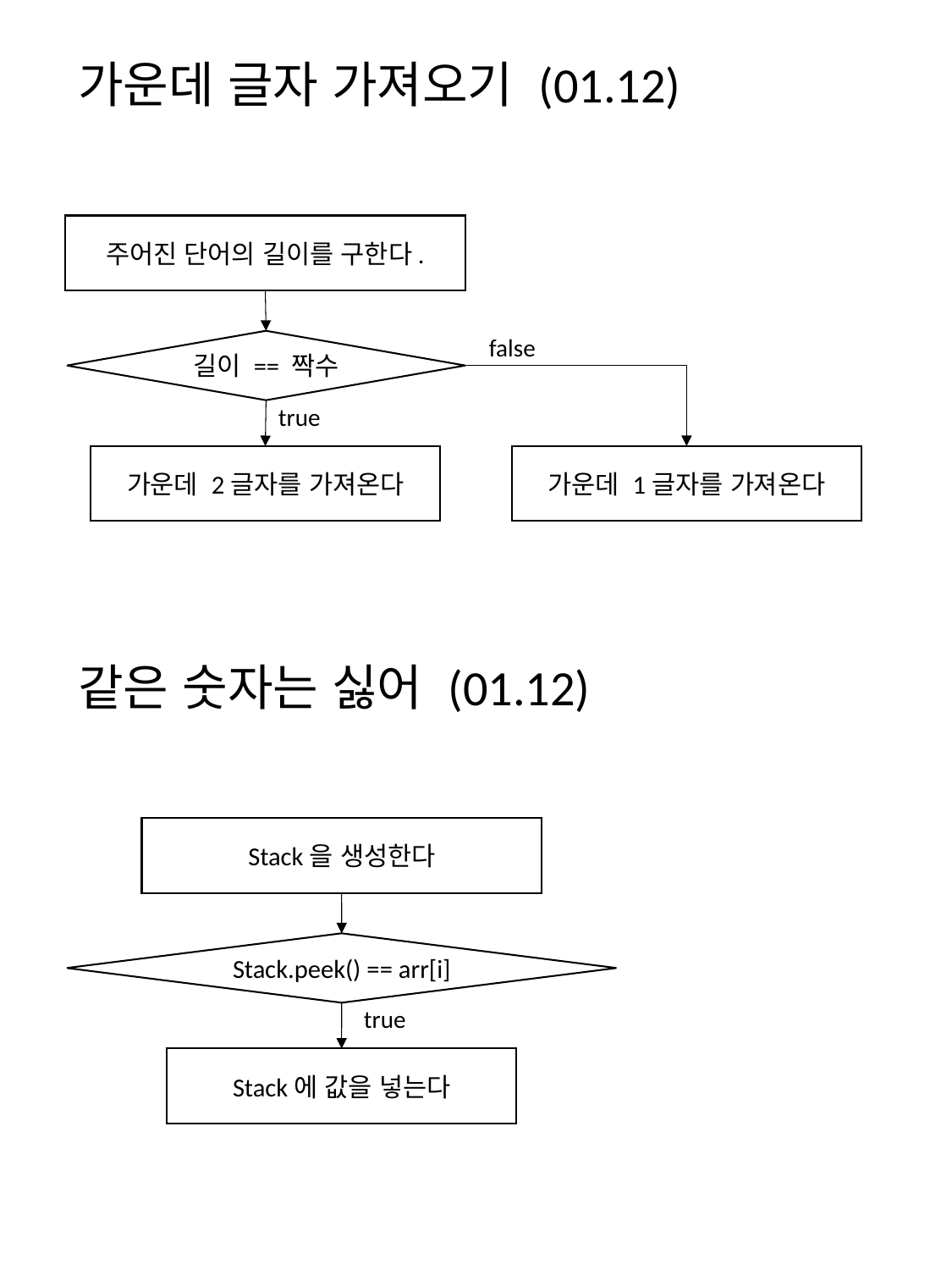

# 가운데 글자 가져오기 (01.12)
주어진 단어의 길이를 구한다.
false
길이 == 짝수
true
가운데 2글자를 가져온다
가운데 1글자를 가져온다
같은 숫자는 싫어 (01.12)
Stack을 생성한다
Stack.peek() == arr[i]
true
Stack에 값을 넣는다